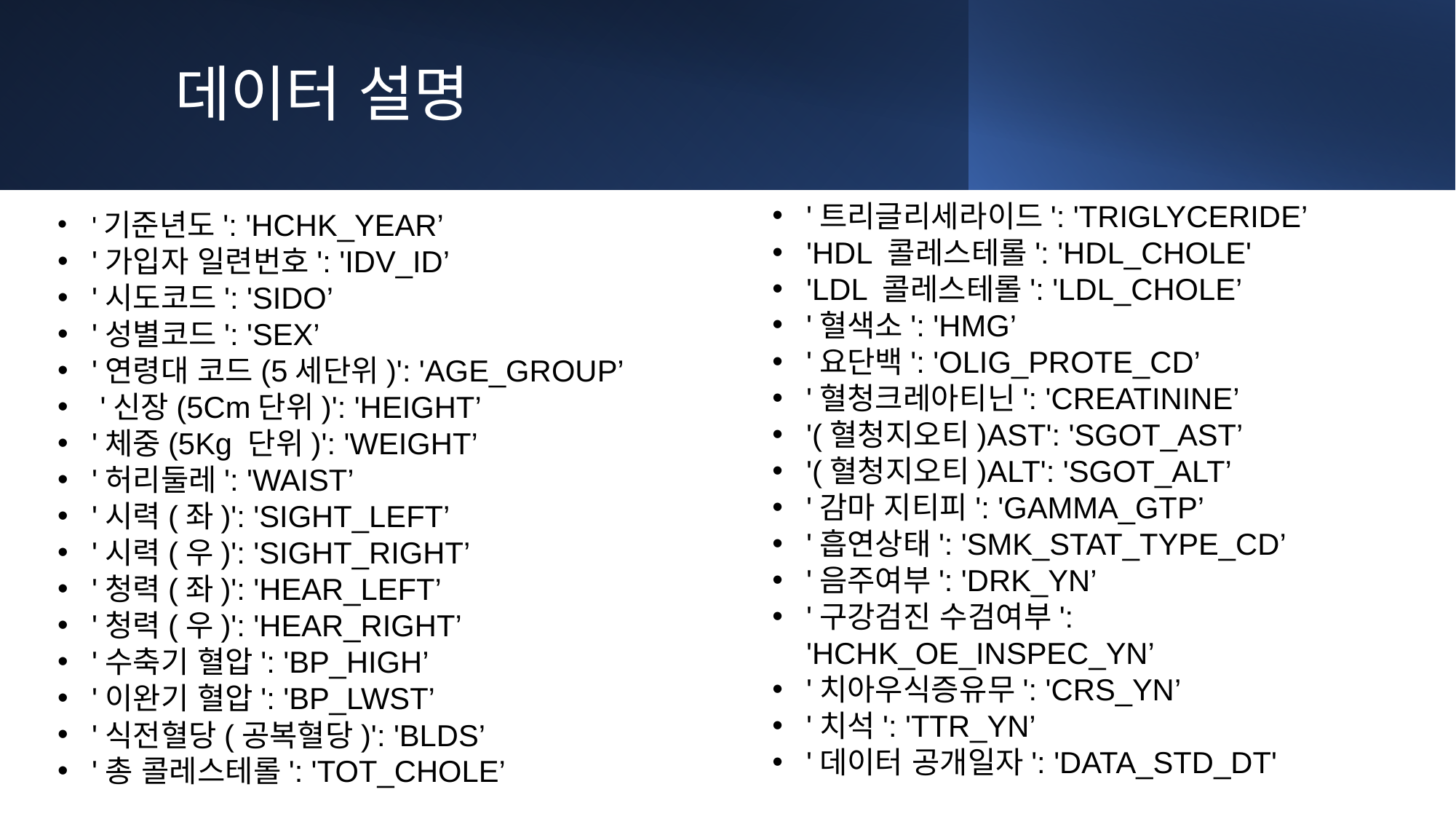

# 데이터 설명
'트리글리세라이드': 'TRIGLYCERIDE’
'HDL 콜레스테롤': 'HDL_CHOLE'
'LDL 콜레스테롤': 'LDL_CHOLE’
'혈색소': 'HMG’
'요단백': 'OLIG_PROTE_CD’
'혈청크레아티닌': 'CREATININE’
'(혈청지오티)AST': 'SGOT_AST’
'(혈청지오티)ALT': 'SGOT_ALT’
'감마 지티피': 'GAMMA_GTP’
'흡연상태': 'SMK_STAT_TYPE_CD’
'음주여부': 'DRK_YN’
'구강검진 수검여부': 'HCHK_OE_INSPEC_YN’
'치아우식증유무': 'CRS_YN’
'치석': 'TTR_YN’
'데이터 공개일자': 'DATA_STD_DT'
'기준년도': 'HCHK_YEAR’
'가입자 일련번호': 'IDV_ID’
'시도코드': 'SIDO’
'성별코드': 'SEX’
'연령대 코드(5세단위)': 'AGE_GROUP’
 '신장(5Cm단위)': 'HEIGHT’
'체중(5Kg 단위)': 'WEIGHT’
'허리둘레': 'WAIST’
'시력(좌)': 'SIGHT_LEFT’
'시력(우)': 'SIGHT_RIGHT’
'청력(좌)': 'HEAR_LEFT’
'청력(우)': 'HEAR_RIGHT’
'수축기 혈압': 'BP_HIGH’
'이완기 혈압': 'BP_LWST’
'식전혈당(공복혈당)': 'BLDS’
'총 콜레스테롤': 'TOT_CHOLE’